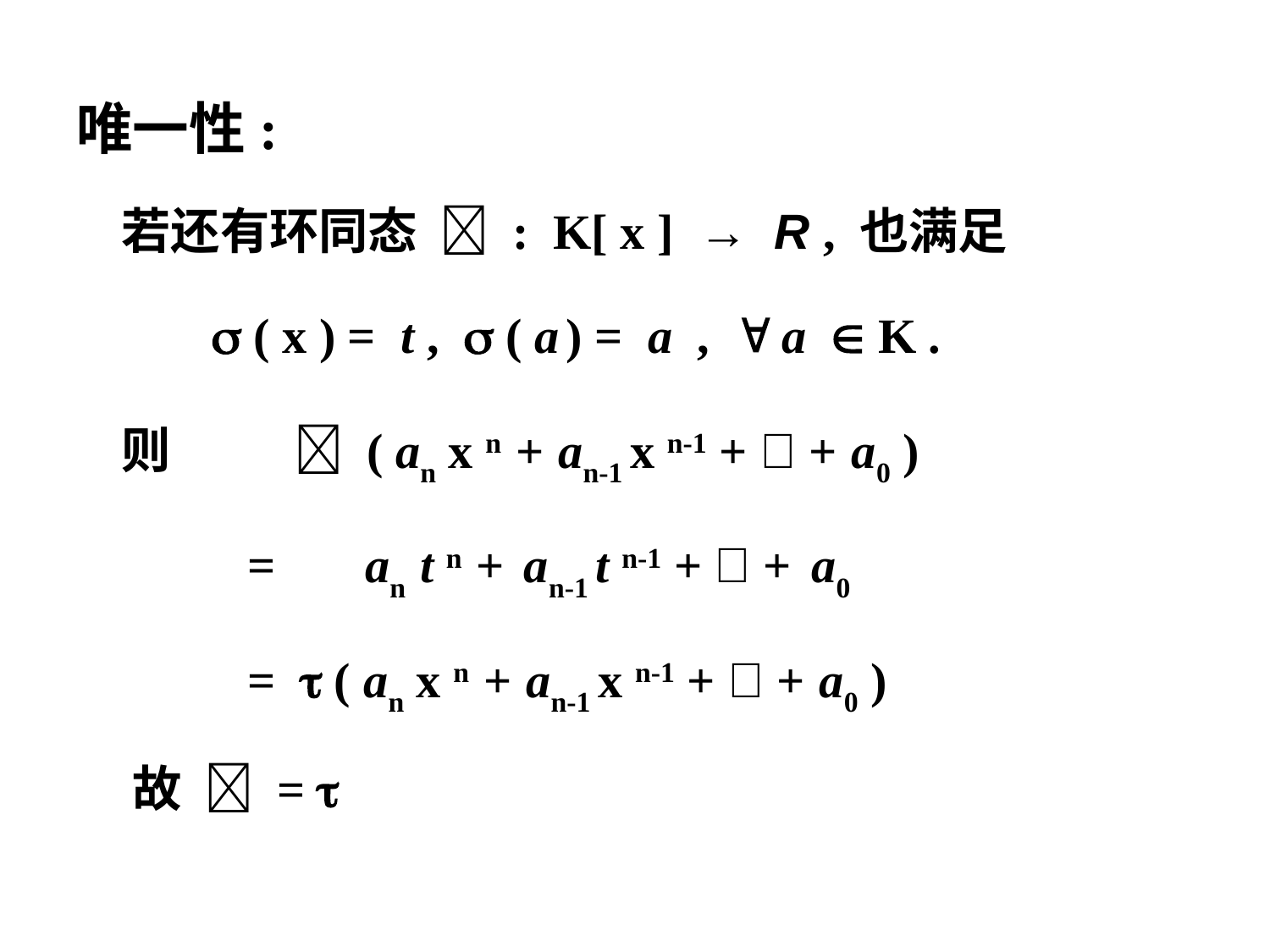

唯一性:
   若还有环同态  σ :  K[ x ]  →  R , 也满足
           σ ( x ) =  t ,  σ ( a ) =  a  ,  ∀ a  ∈ K .
   则           σ ( an x n  +  an-1 x n-1 + … +  a0 )
              =       an  t n  +  an-1 t n-1 + … +  a0
              =  τ ( an x n  +  an-1 x n-1 + … +  a0 )
    故  σ = τ